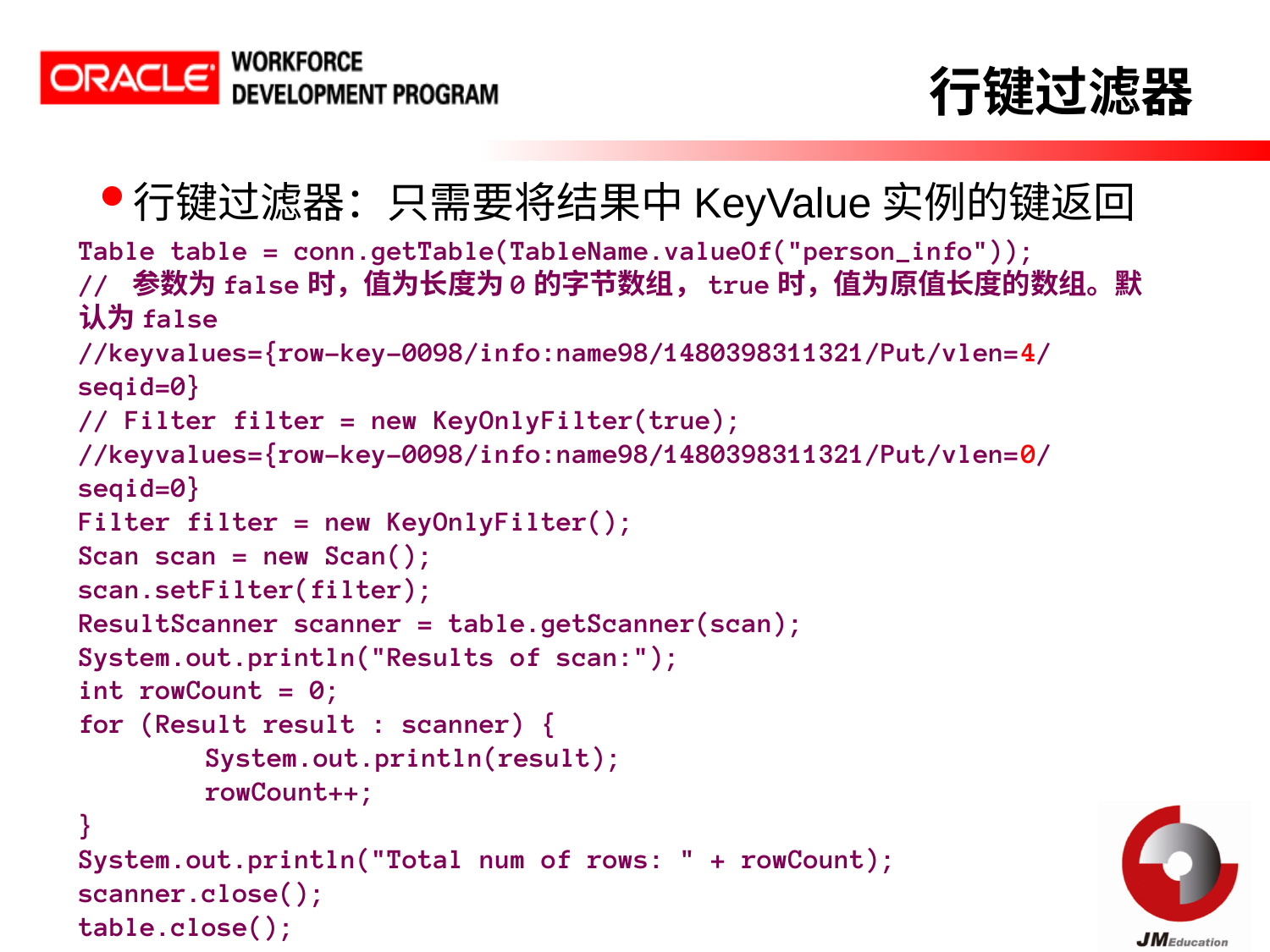

行键过滤器
行键过滤器：只需要将结果中KeyValue实例的键返回
Table table = conn.getTable(TableName.valueOf("person_info"));
// 参数为false时，值为长度为0的字节数组，true时，值为原值长度的数组。默认为false
//keyvalues={row-key-0098/info:name98/1480398311321/Put/vlen=4/seqid=0}
// Filter filter = new KeyOnlyFilter(true);
//keyvalues={row-key-0098/info:name98/1480398311321/Put/vlen=0/seqid=0}
Filter filter = new KeyOnlyFilter();
Scan scan = new Scan();
scan.setFilter(filter);
ResultScanner scanner = table.getScanner(scan);
System.out.println("Results of scan:");
int rowCount = 0;
for (Result result : scanner) {
	System.out.println(result);
	rowCount++;
}
System.out.println("Total num of rows: " + rowCount);
scanner.close();
table.close();